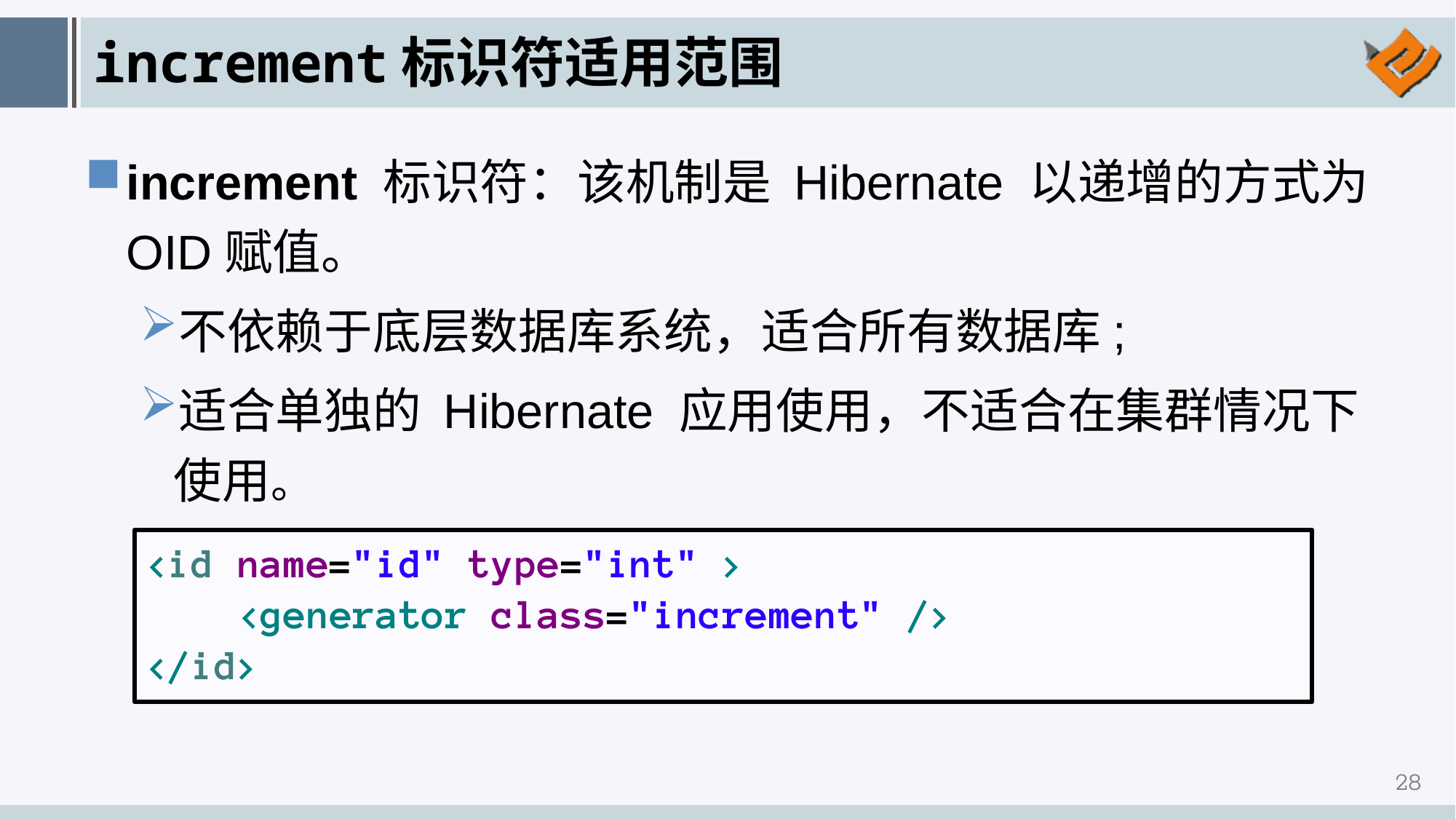

# increment标识符适用范围
increment 标识符：该机制是 Hibernate 以递增的方式为OID赋值。
不依赖于底层数据库系统，适合所有数据库;
适合单独的 Hibernate 应用使用，不适合在集群情况下使用。
<id name="id" type="int" >
    <generator class="increment" />
</id>